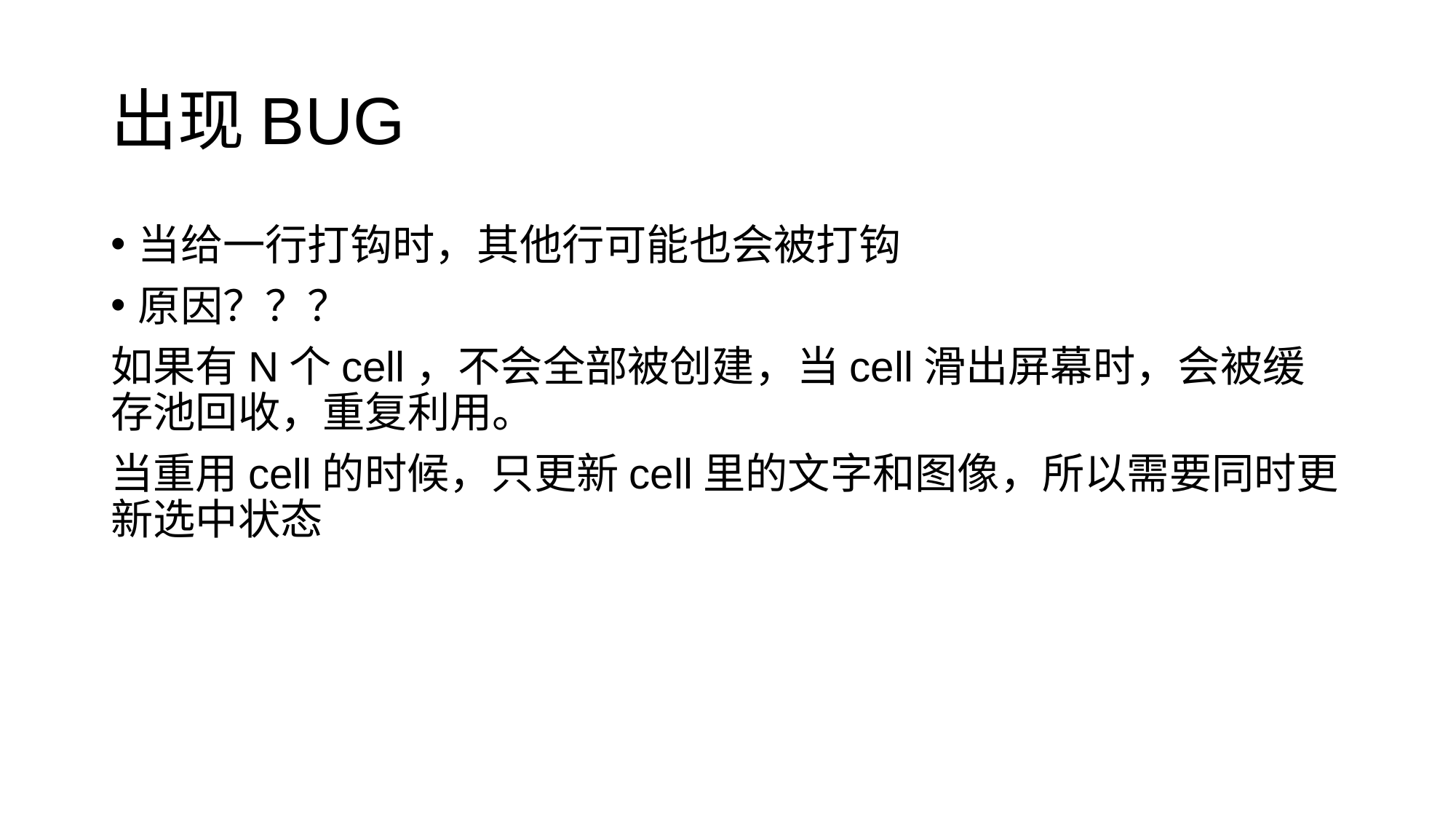

# 出现BUG
当给一行打钩时，其他行可能也会被打钩
原因？？？
如果有N个cell，不会全部被创建，当cell滑出屏幕时，会被缓存池回收，重复利用。
当重用cell的时候，只更新cell里的文字和图像，所以需要同时更新选中状态